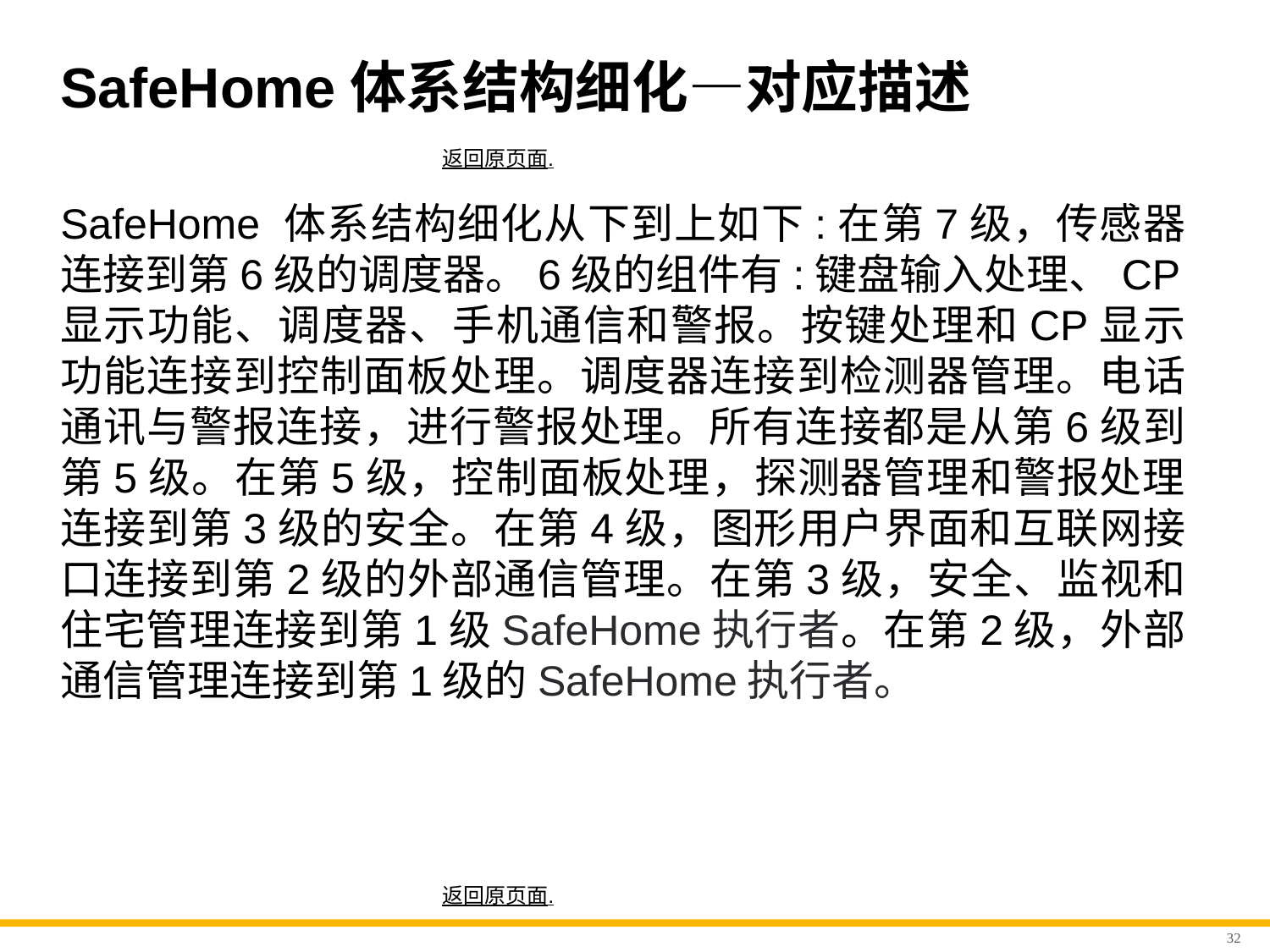

# SafeHome体系结构细化—对应描述
返回原页面.
SafeHome 体系结构细化从下到上如下:在第7级，传感器连接到第6级的调度器。6级的组件有:键盘输入处理、CP显示功能、调度器、手机通信和警报。按键处理和CP显示功能连接到控制面板处理。调度器连接到检测器管理。电话通讯与警报连接，进行警报处理。所有连接都是从第6级到第5级。在第5级，控制面板处理，探测器管理和警报处理连接到第3级的安全。在第4级，图形用户界面和互联网接口连接到第2级的外部通信管理。在第3级，安全、监视和住宅管理连接到第1级SafeHome执行者。在第2级，外部通信管理连接到第1级的SafeHome执行者。
返回原页面.
32